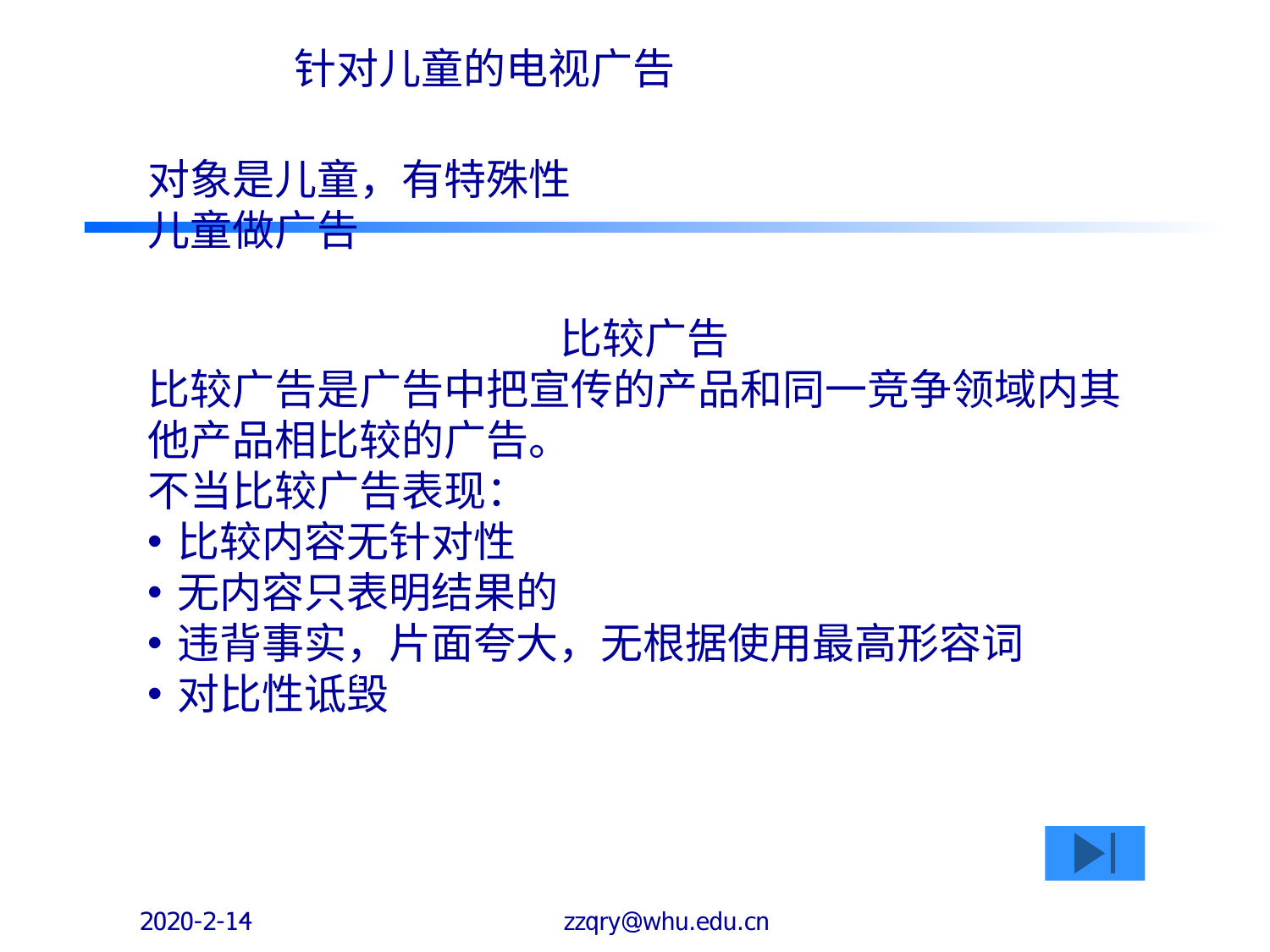

针对儿童的电视广告
对象是儿童，有特殊性
儿童做广告
比较广告
比较广告是广告中把宣传的产品和同一竞争领域内其他产品相比较的广告。
不当比较广告表现：
比较内容无针对性
无内容只表明结果的
违背事实，片面夸大，无根据使用最高形容词
对比性诋毁

2020-2-14
zzqry@whu.edu.cn